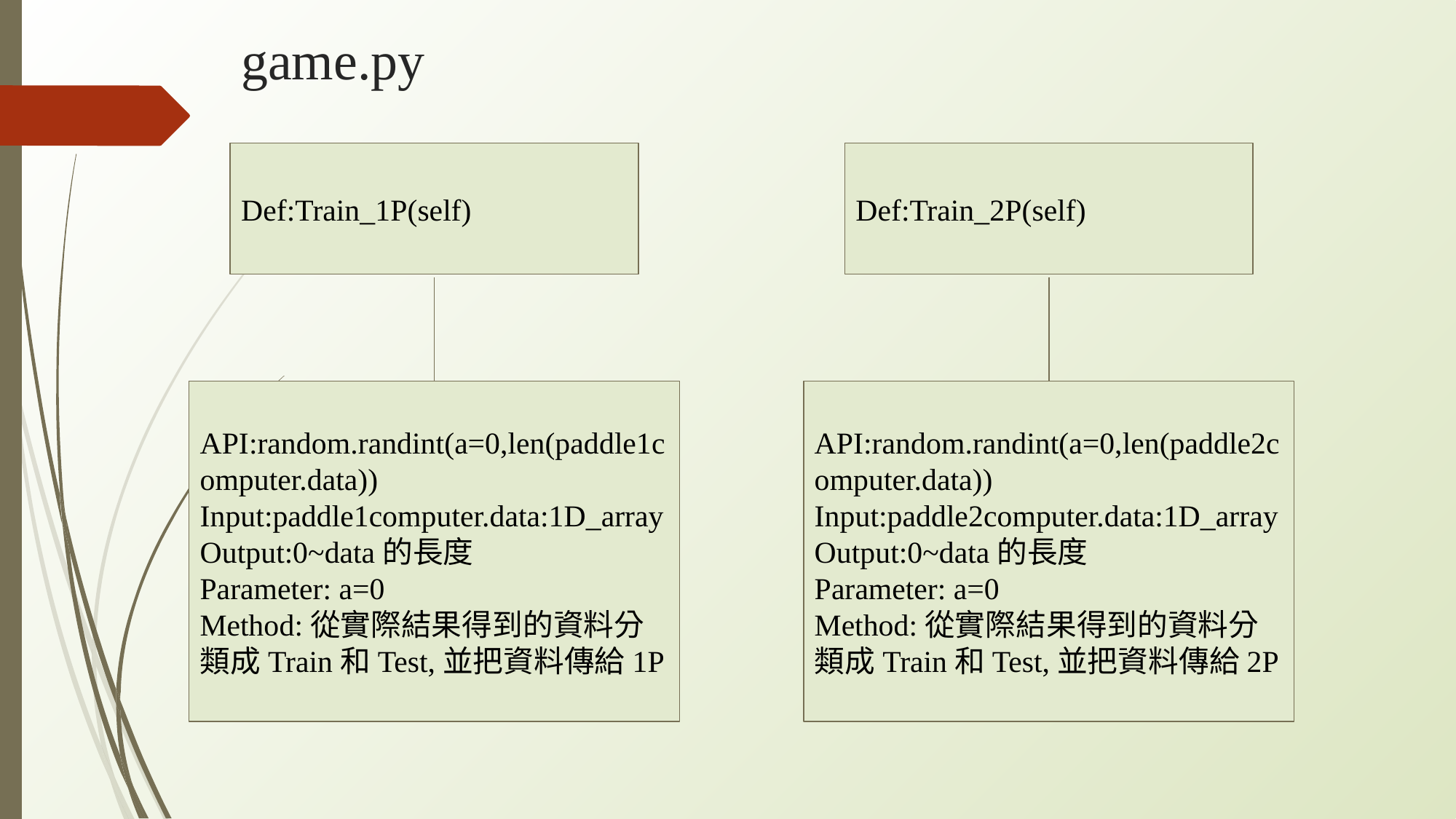

# game.py

Def:Train_1P(self)
Def:Train_2P(self)
API:random.randint(a=0,len(paddle1computer.data))
Input:paddle1computer.data:1D_array
Output:0~data的長度
Parameter: a=0
Method:從實際結果得到的資料分類成Train和Test,並把資料傳給1P
API:random.randint(a=0,len(paddle2computer.data))
Input:paddle2computer.data:1D_array
Output:0~data的長度
Parameter: a=0
Method:從實際結果得到的資料分類成Train和Test,並把資料傳給2P
14